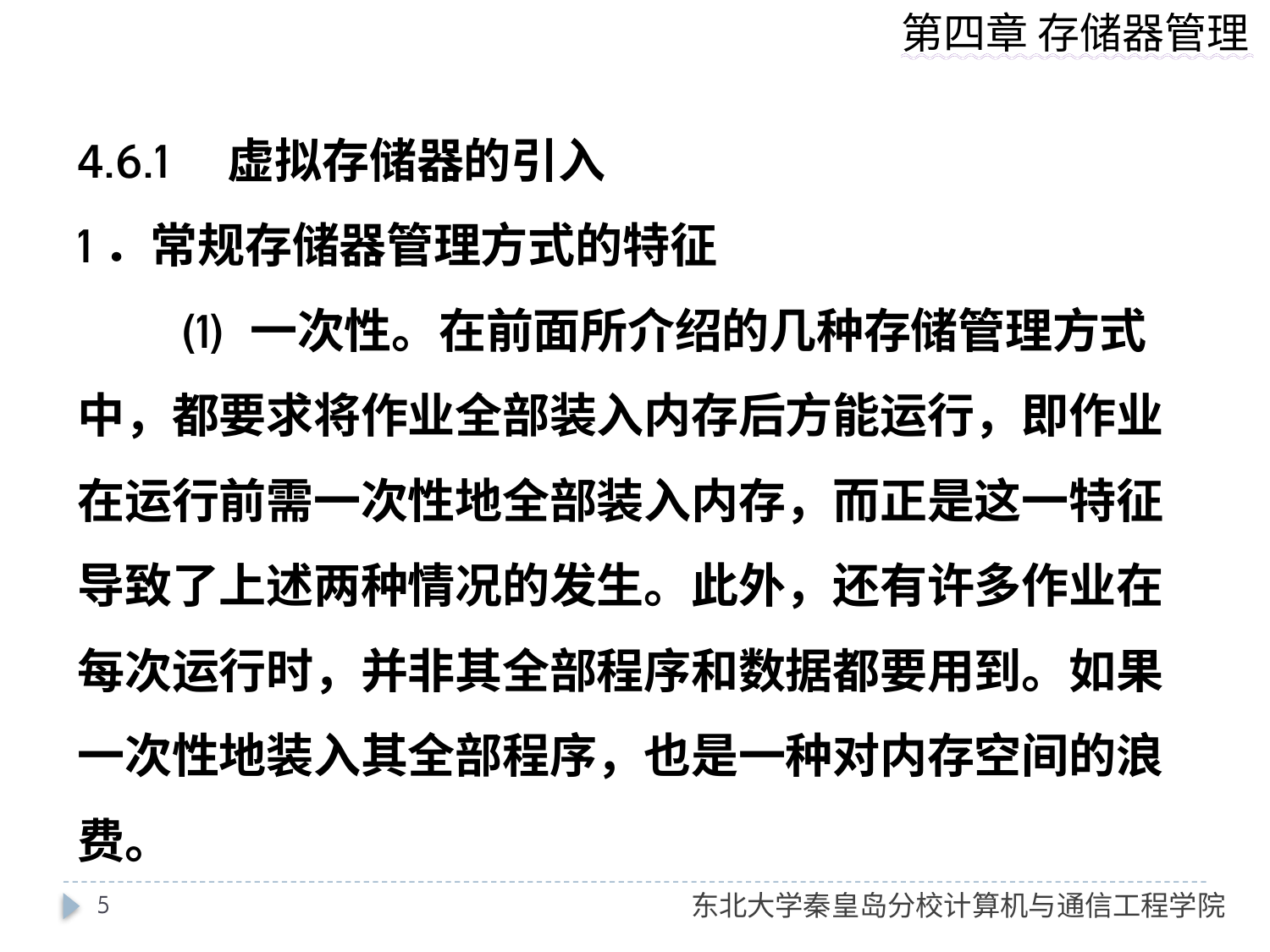

4.6.1　虚拟存储器的引入
1．常规存储器管理方式的特征
　　(1) 一次性。在前面所介绍的几种存储管理方式中，都要求将作业全部装入内存后方能运行，即作业在运行前需一次性地全部装入内存，而正是这一特征导致了上述两种情况的发生。此外，还有许多作业在每次运行时，并非其全部程序和数据都要用到。如果一次性地装入其全部程序，也是一种对内存空间的浪费。

5